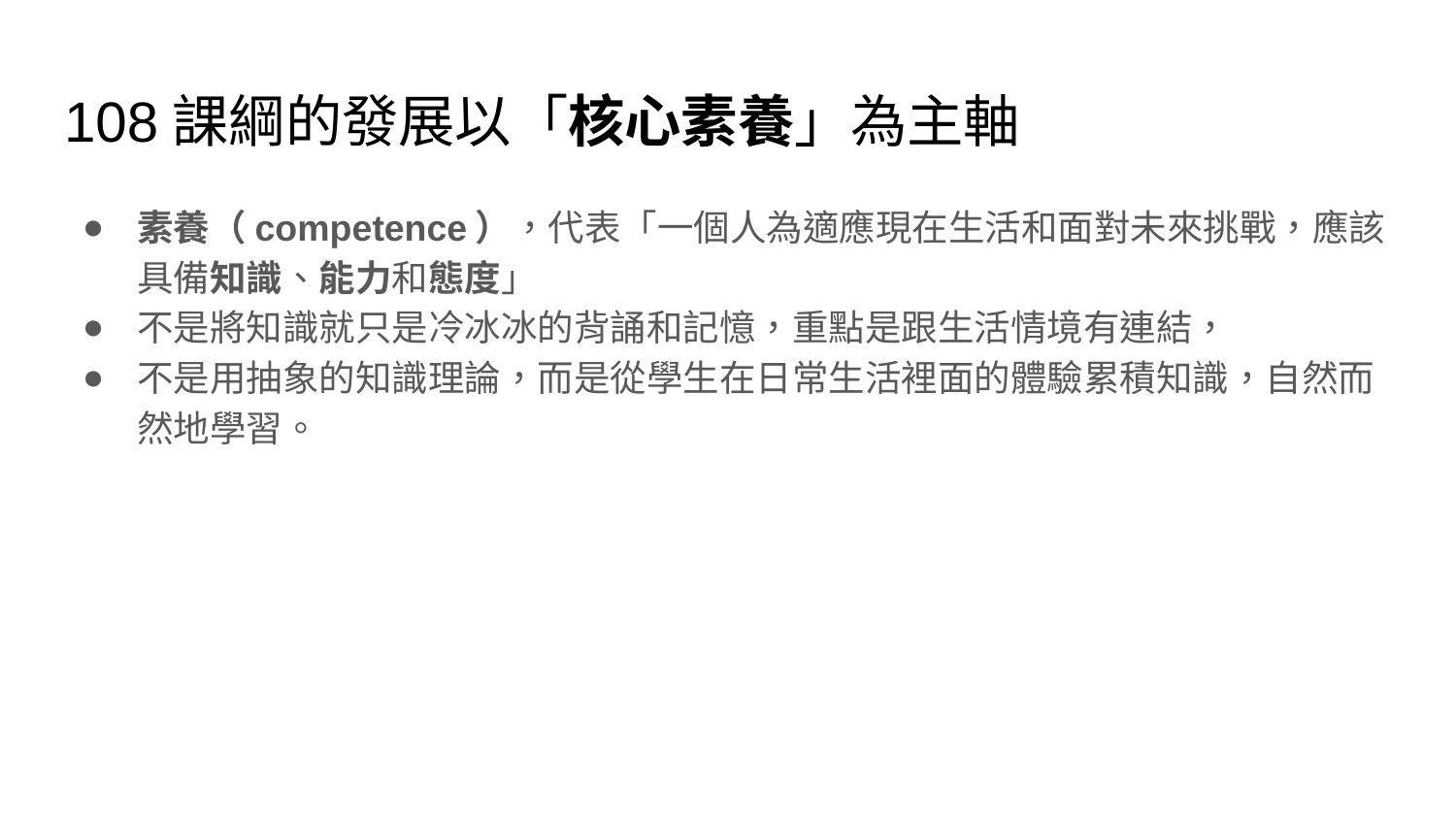

# 108課綱的發展以「核心素養」為主軸
素養（competence），代表「一個人為適應現在生活和面對未來挑戰，應該具備知識、能力和態度」
不是將知識就只是冷冰冰的背誦和記憶，重點是跟生活情境有連結，
不是用抽象的知識理論，而是從學生在日常生活裡面的體驗累積知識，自然而然地學習。